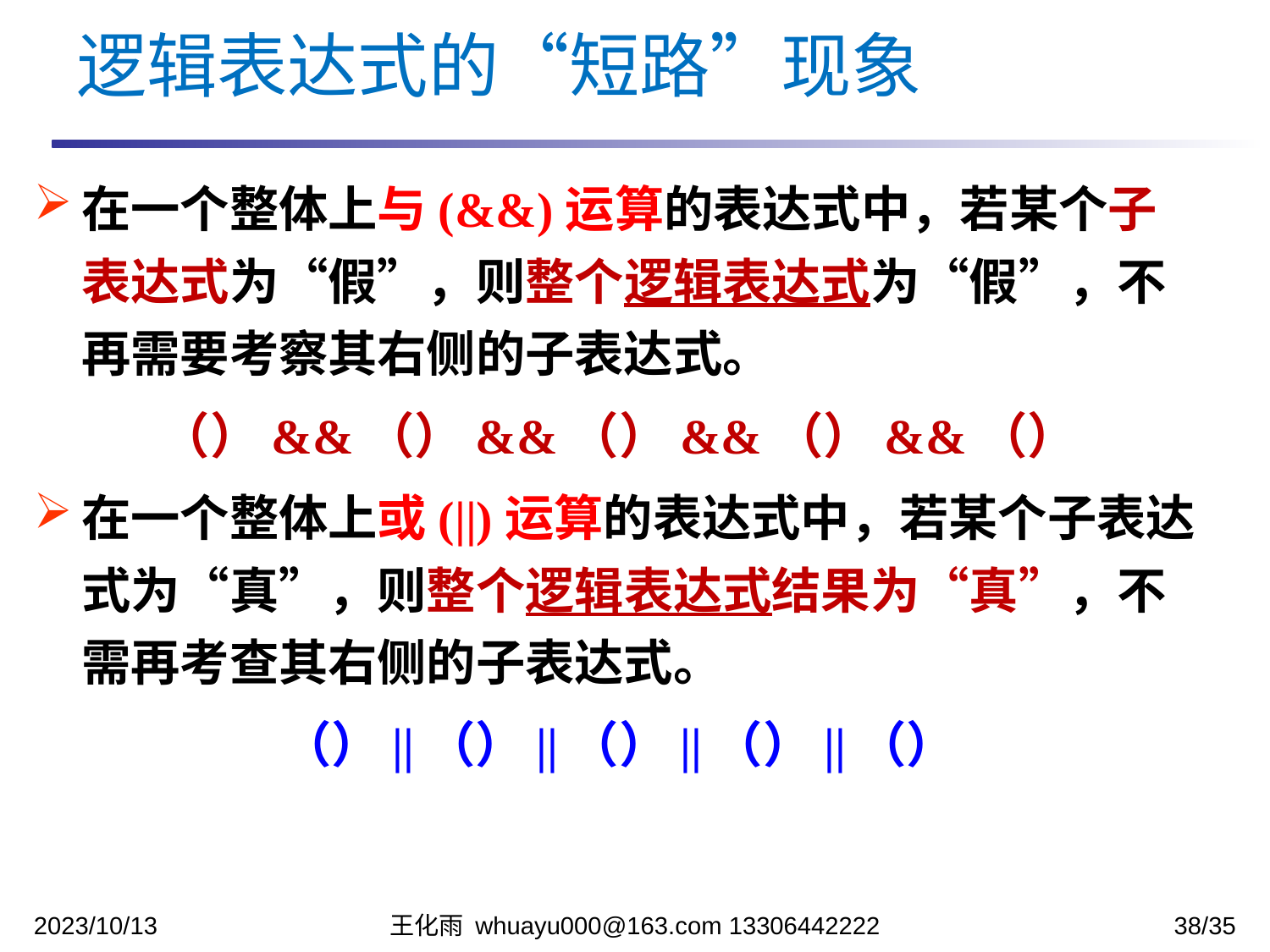

逻辑表达式的“短路”现象
在一个整体上与(&&)运算的表达式中，若某个子表达式为“假”，则整个逻辑表达式为“假”，不再需要考察其右侧的子表达式。
（）&&（）&&（）&&（）&&（）
在一个整体上或(||)运算的表达式中，若某个子表达式为“真”，则整个逻辑表达式结果为“真”，不需再考查其右侧的子表达式。
（）||（）||（）||（）||（）
2023/10/13
王化雨 whuayu000@163.com 13306442222
38/35